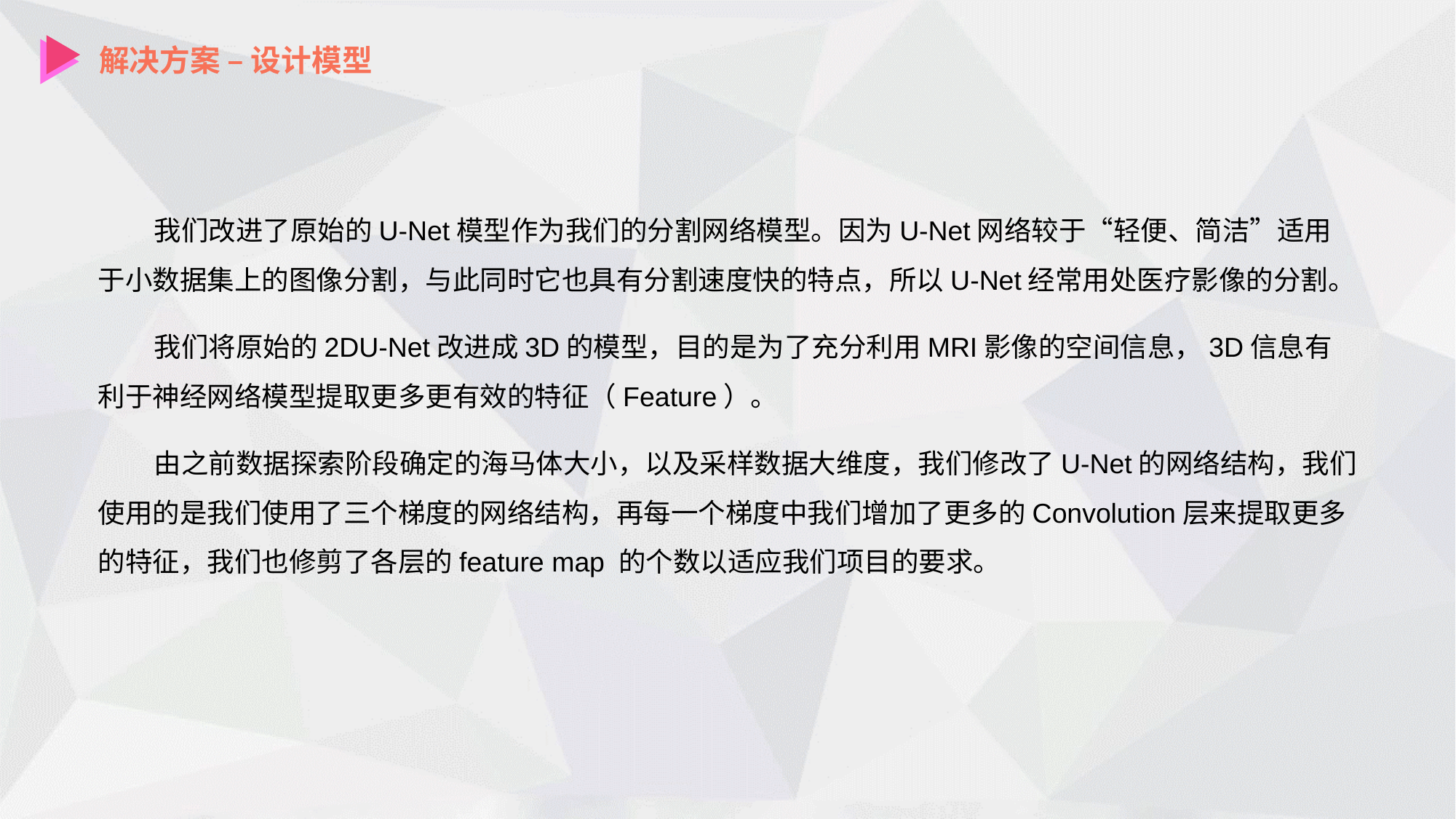

解决方案 – 设计模型
我们改进了原始的U-Net模型作为我们的分割网络模型。因为U-Net网络较于“轻便、简洁”适用于小数据集上的图像分割，与此同时它也具有分割速度快的特点，所以U-Net经常用处医疗影像的分割。
我们将原始的2DU-Net改进成3D的模型，目的是为了充分利用MRI影像的空间信息，3D信息有利于神经网络模型提取更多更有效的特征（Feature）。
由之前数据探索阶段确定的海马体大小，以及采样数据大维度，我们修改了U-Net的网络结构，我们使用的是我们使用了三个梯度的网络结构，再每一个梯度中我们增加了更多的Convolution层来提取更多的特征，我们也修剪了各层的feature map 的个数以适应我们项目的要求。